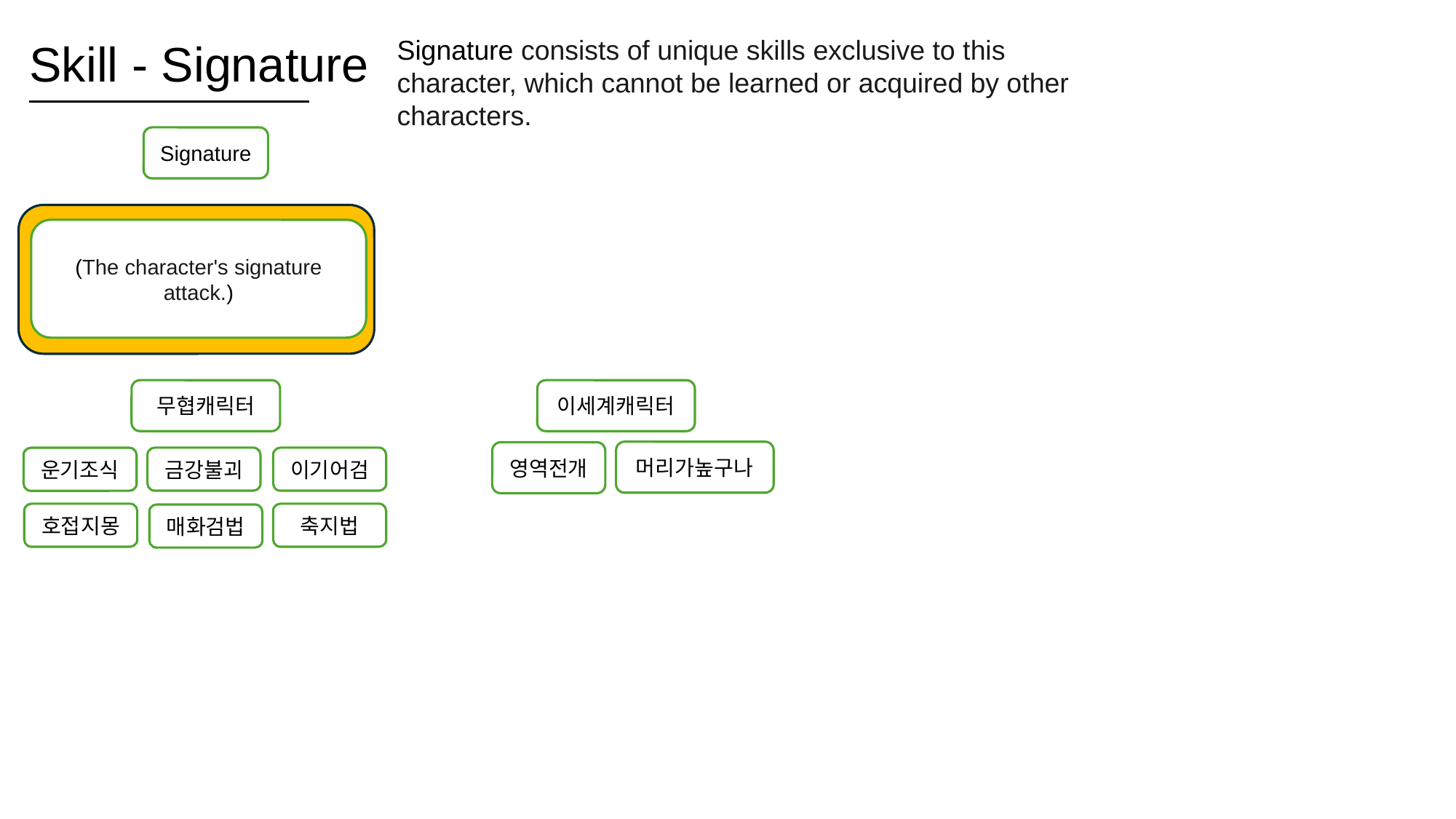

Skill - Signature
Signature consists of unique skills exclusive to this character, which cannot be learned or acquired by other characters.
Signature

(The character's signature attack.)
무협캐릭터
이세계캐릭터
머리가높구나
영역전개
금강불괴
이기어검
운기조식
축지법
호접지몽
매화검법